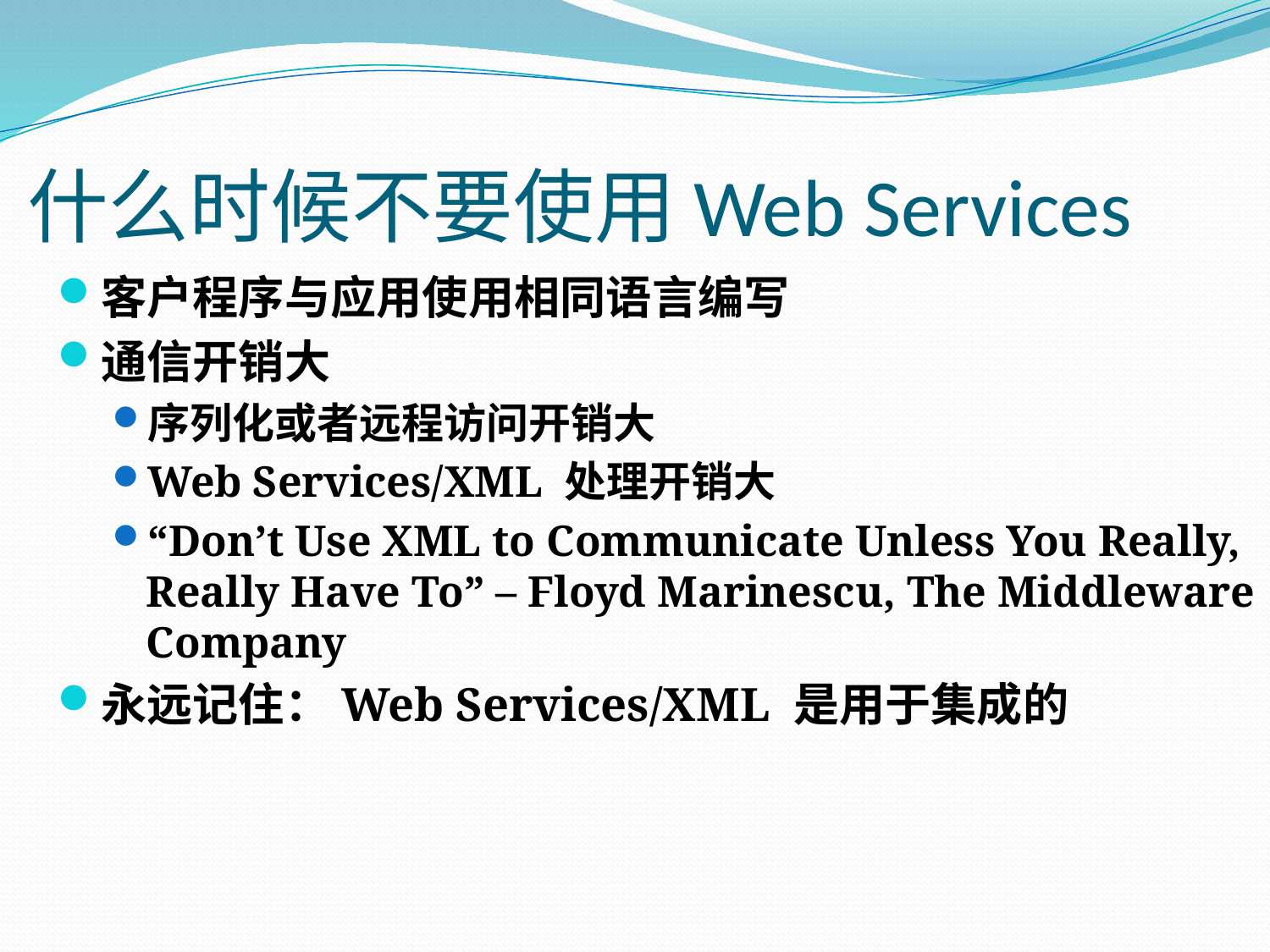

# 什么时候不要使用Web Services
客户程序与应用使用相同语言编写
通信开销大
序列化或者远程访问开销大
Web Services/XML 处理开销大
“Don’t Use XML to Communicate Unless You Really, Really Have To” – Floyd Marinescu, The Middleware Company
永远记住：Web Services/XML 是用于集成的